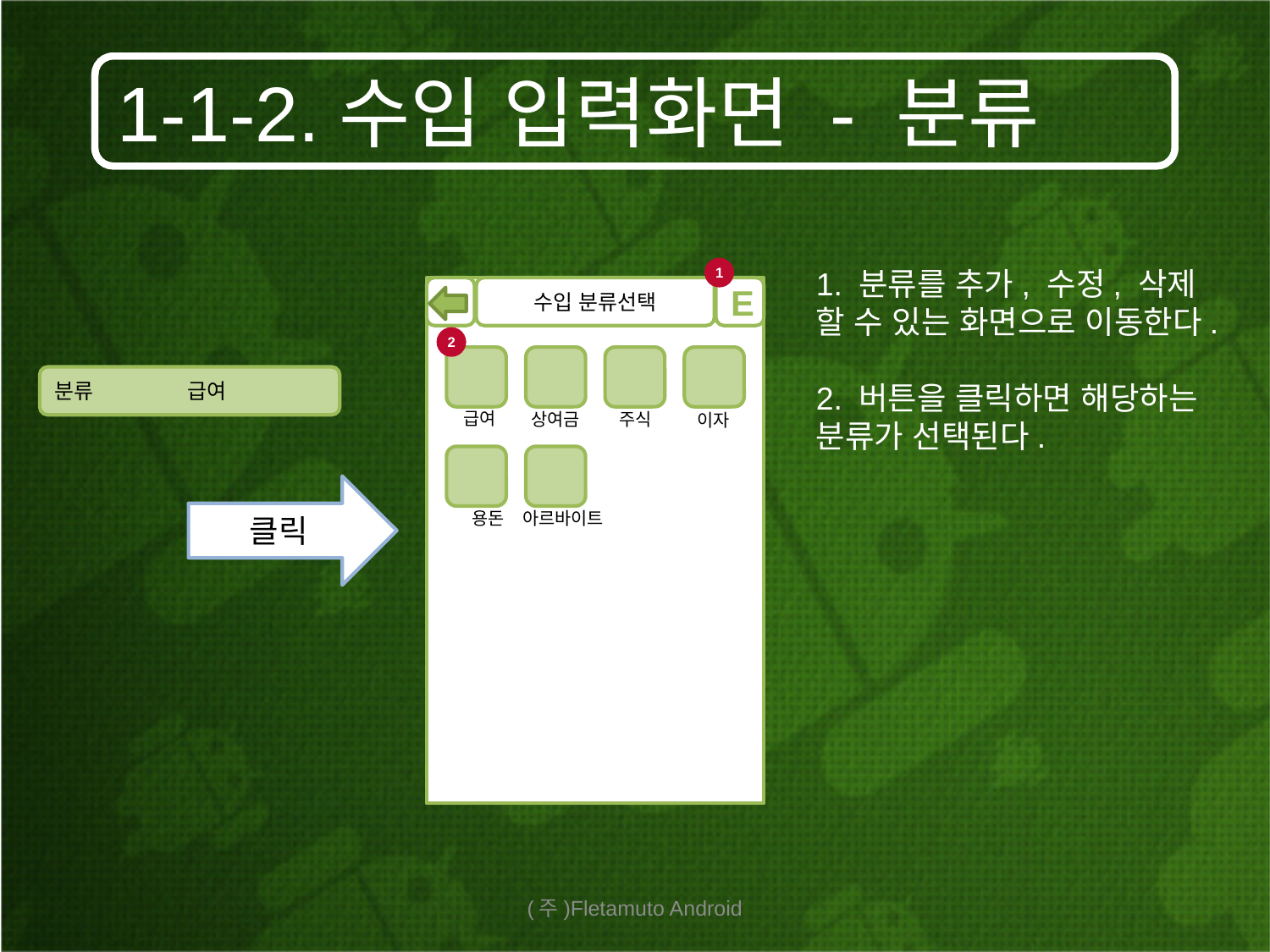

# 1-1-2.수입 입력화면 - 분류
1
1. 분류를 추가, 수정, 삭제 할 수 있는 화면으로 이동한다.

2. 버튼을 클릭하면 해당하는 분류가 선택된다.

수입 분류선택
E

2

분류                급여
급여
주식
상여금
이자

클릭
용돈
아르바이트
(주)Fletamuto Android